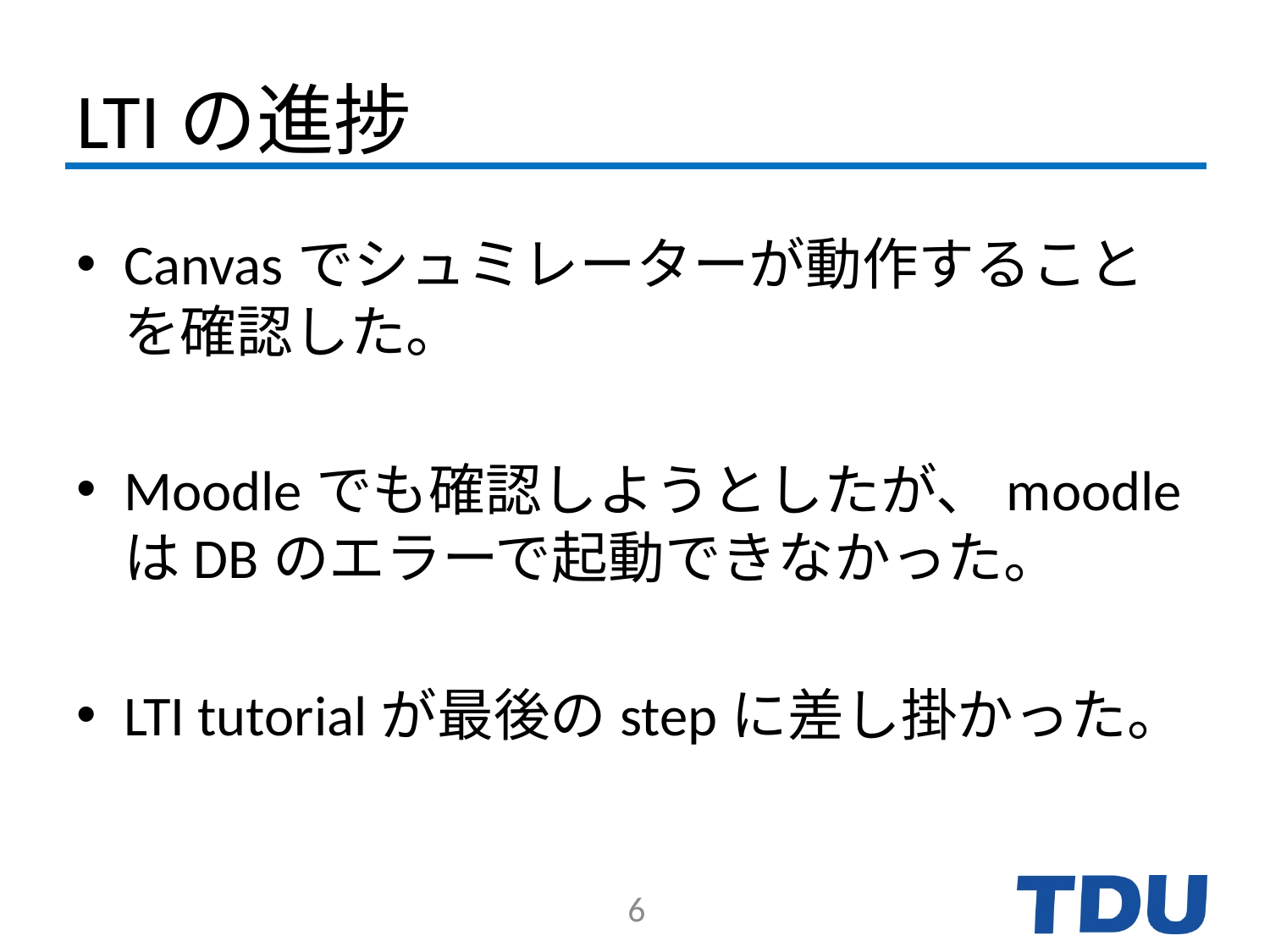

# LTIの進捗
Canvasでシュミレーターが動作することを確認した。

Moodleでも確認しようとしたが、moodleはDBのエラーで起動できなかった。

LTI tutorialが最後のstepに差し掛かった。

6